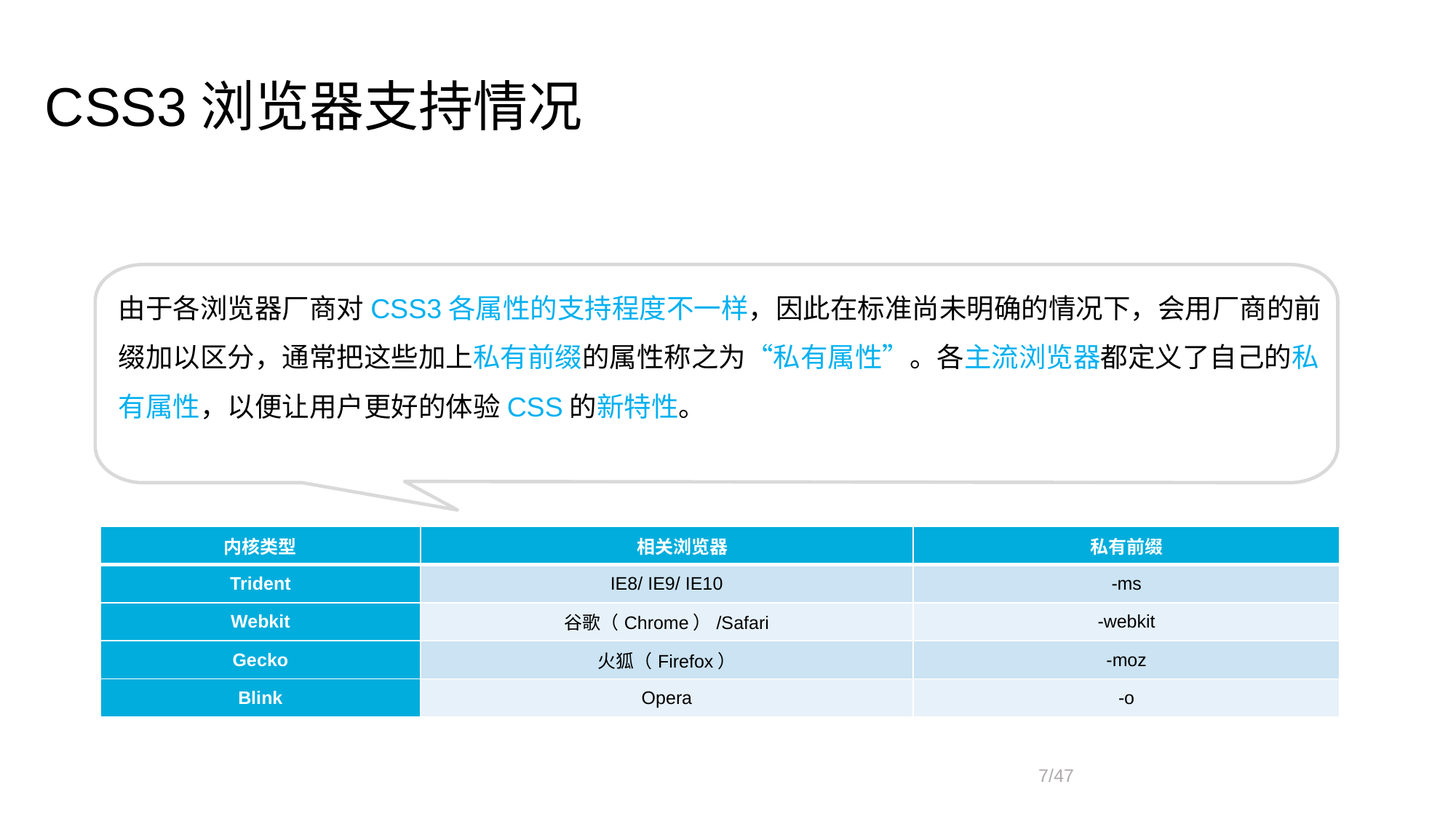

CSS3浏览器支持情况

由于各浏览器厂商对CSS3各属性的支持程度不一样，因此在标准尚未明确的情况下，会用厂商的前缀加以区分，通常把这些加上私有前缀的属性称之为“私有属性”。各主流浏览器都定义了自己的私有属性，以便让用户更好的体验CSS的新特性。
| 内核类型 | 相关浏览器 | 私有前缀 |
| --- | --- | --- |
| Trident | IE8/ IE9/ IE10 | -ms |
| Webkit | 谷歌（Chrome）/Safari | -webkit |
| Gecko | 火狐（Firefox） | -moz |
| Blink | Opera | -o |
7/47